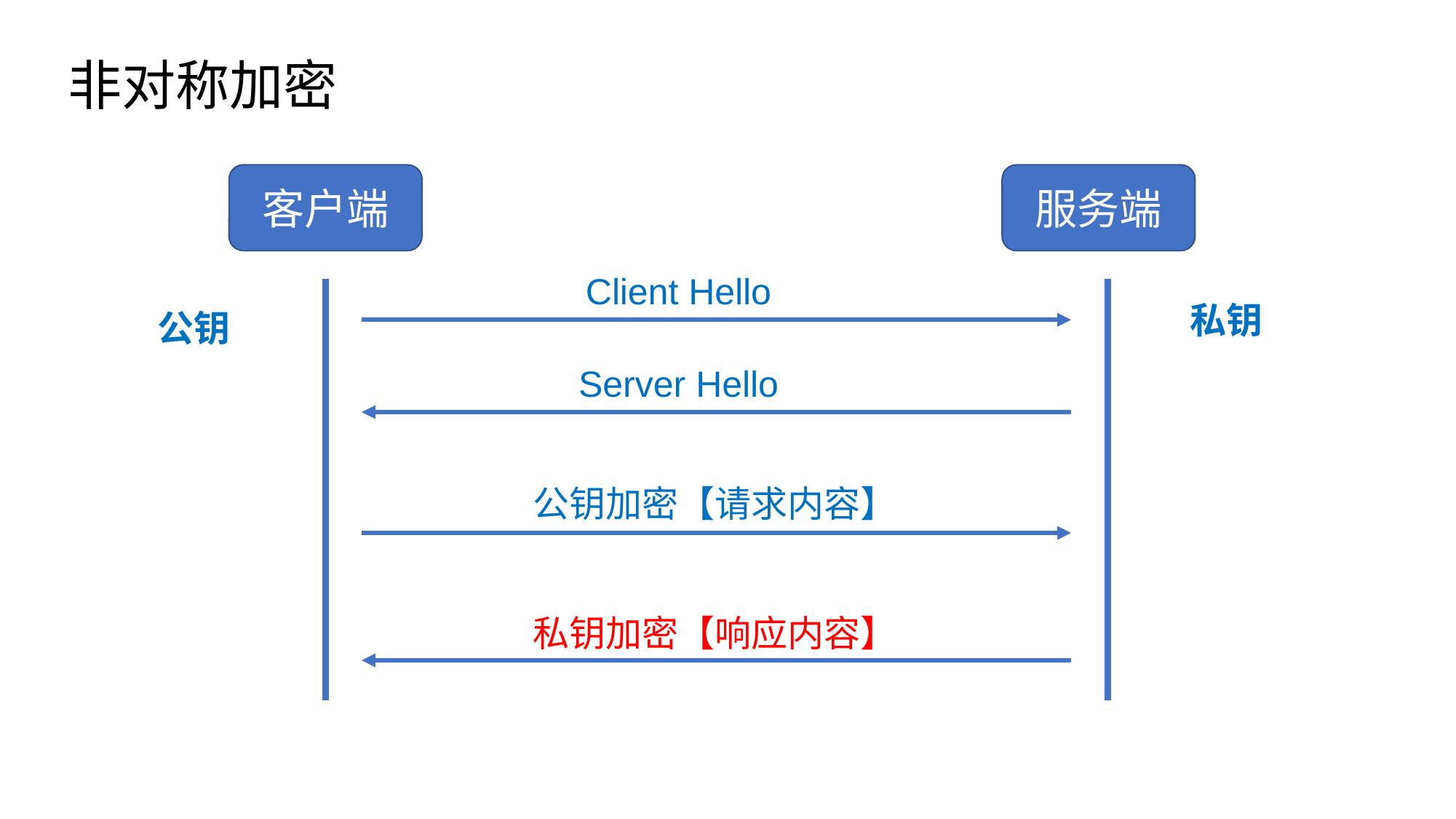

# 非对称加密
客户端
服务端
Client Hello
私钥
公钥
Server Hello
公钥加密【请求内容】
私钥加密【响应内容】